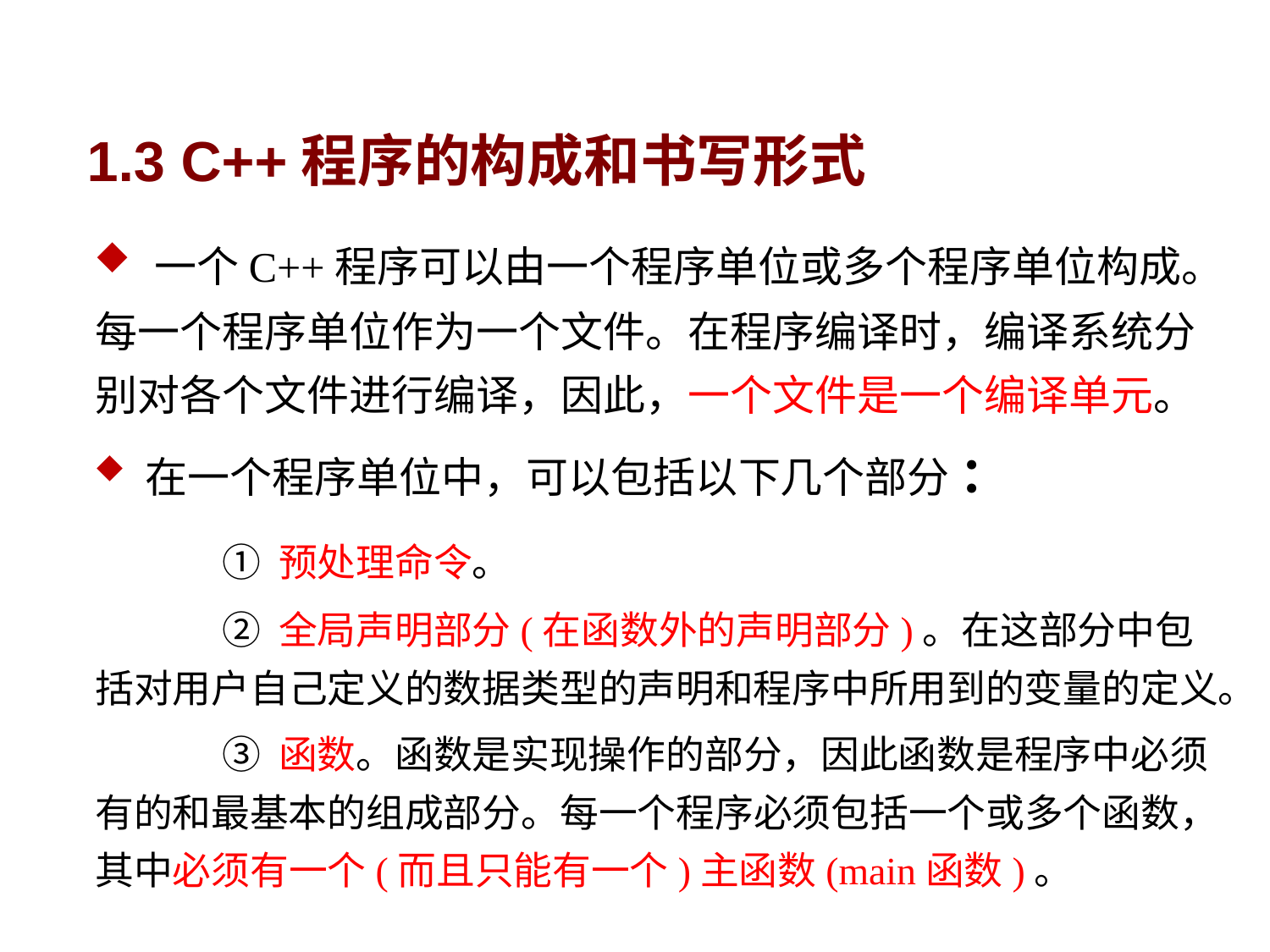

# 1.3 C++程序的构成和书写形式
 一个C++程序可以由一个程序单位或多个程序单位构成。每一个程序单位作为一个文件。在程序编译时，编译系统分别对各个文件进行编译，因此，一个文件是一个编译单元。
 在一个程序单位中，可以包括以下几个部分 ：
		① 预处理命令。
		② 全局声明部分(在函数外的声明部分)。在这部分中包括对用户自己定义的数据类型的声明和程序中所用到的变量的定义。
		③ 函数。函数是实现操作的部分，因此函数是程序中必须有的和最基本的组成部分。每一个程序必须包括一个或多个函数，其中必须有一个(而且只能有一个)主函数(main函数)。